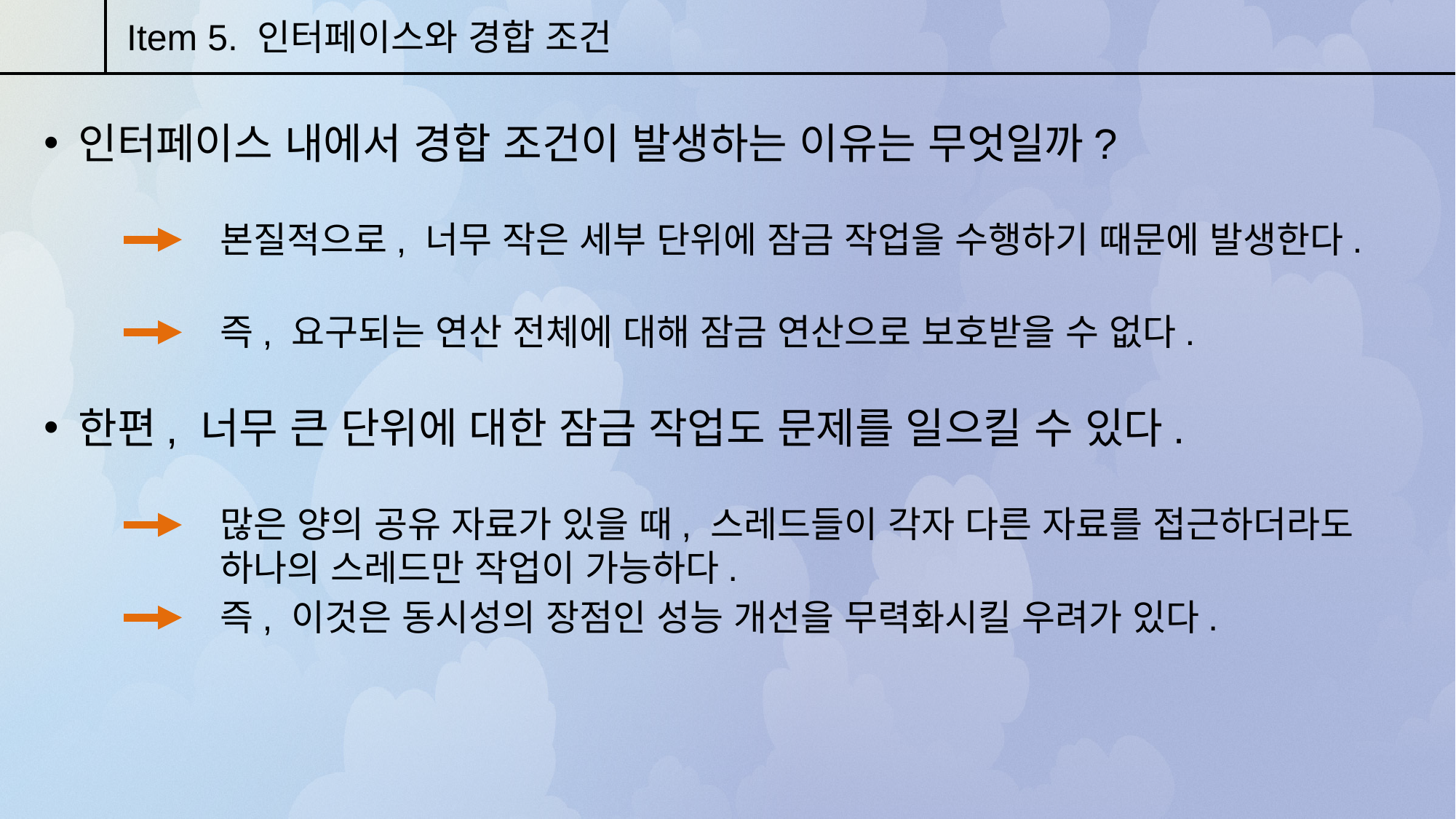

Item 5. 인터페이스와 경합 조건
인터페이스 내에서 경합 조건이 발생하는 이유는 무엇일까?
본질적으로, 너무 작은 세부 단위에 잠금 작업을 수행하기 때문에 발생한다.
즉, 요구되는 연산 전체에 대해 잠금 연산으로 보호받을 수 없다.
한편, 너무 큰 단위에 대한 잠금 작업도 문제를 일으킬 수 있다.
많은 양의 공유 자료가 있을 때, 스레드들이 각자 다른 자료를 접근하더라도 하나의 스레드만 작업이 가능하다.
즉, 이것은 동시성의 장점인 성능 개선을 무력화시킬 우려가 있다.